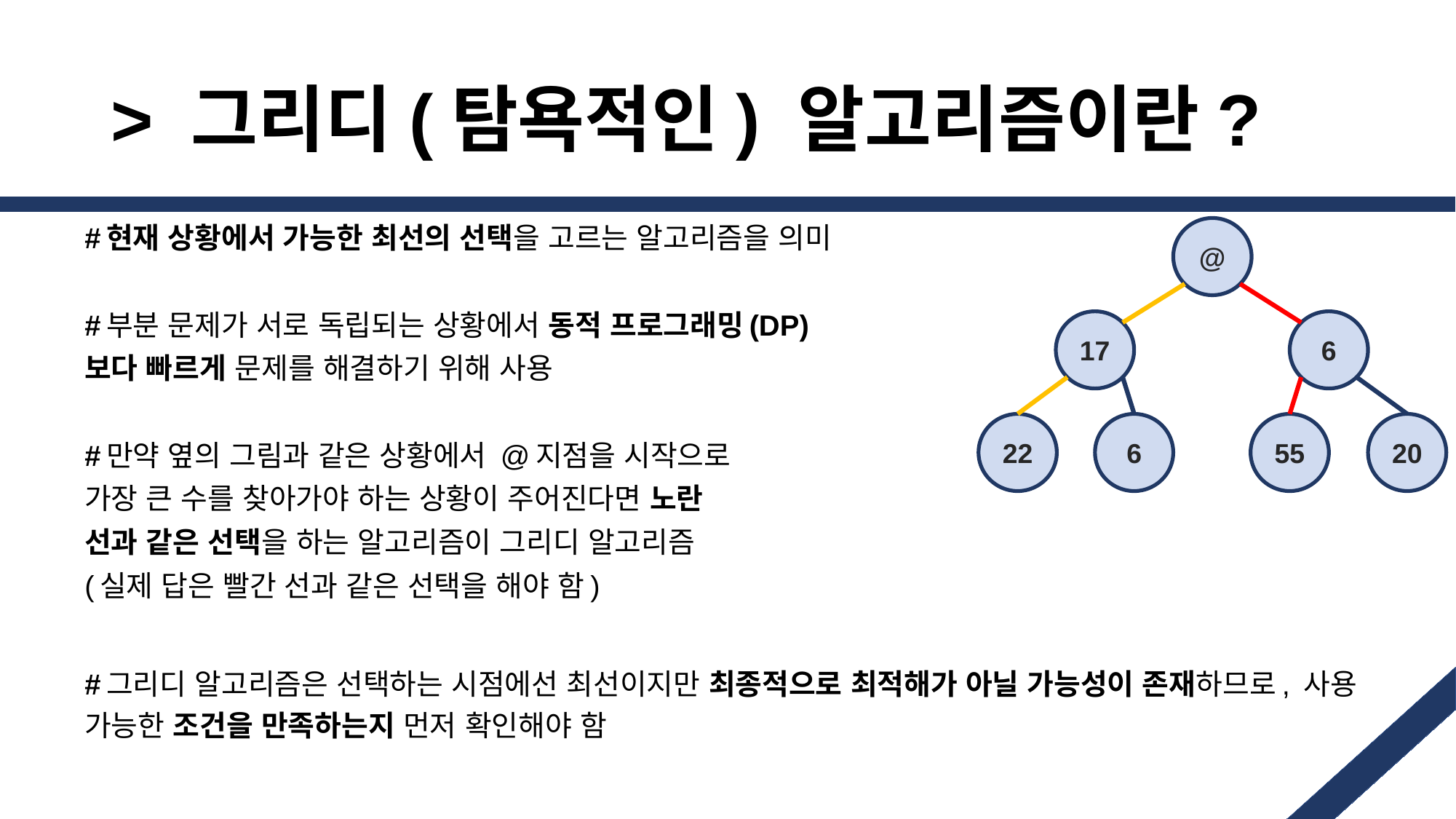

# > 그리디(탐욕적인) 알고리즘이란?
#현재 상황에서 가능한 최선의 선택을 고르는 알고리즘을 의미

#부분 문제가 서로 독립되는 상황에서 동적 프로그래밍(DP)
보다 빠르게 문제를 해결하기 위해 사용

#만약 옆의 그림과 같은 상황에서 @지점을 시작으로
가장 큰 수를 찾아가야 하는 상황이 주어진다면 노란
선과 같은 선택을 하는 알고리즘이 그리디 알고리즘
(실제 답은 빨간 선과 같은 선택을 해야 함)

#그리디 알고리즘은 선택하는 시점에선 최선이지만 최종적으로 최적해가 아닐 가능성이 존재하므로, 사용 가능한 조건을 만족하는지 먼저 확인해야 함

@
6
17
6
22
55
20